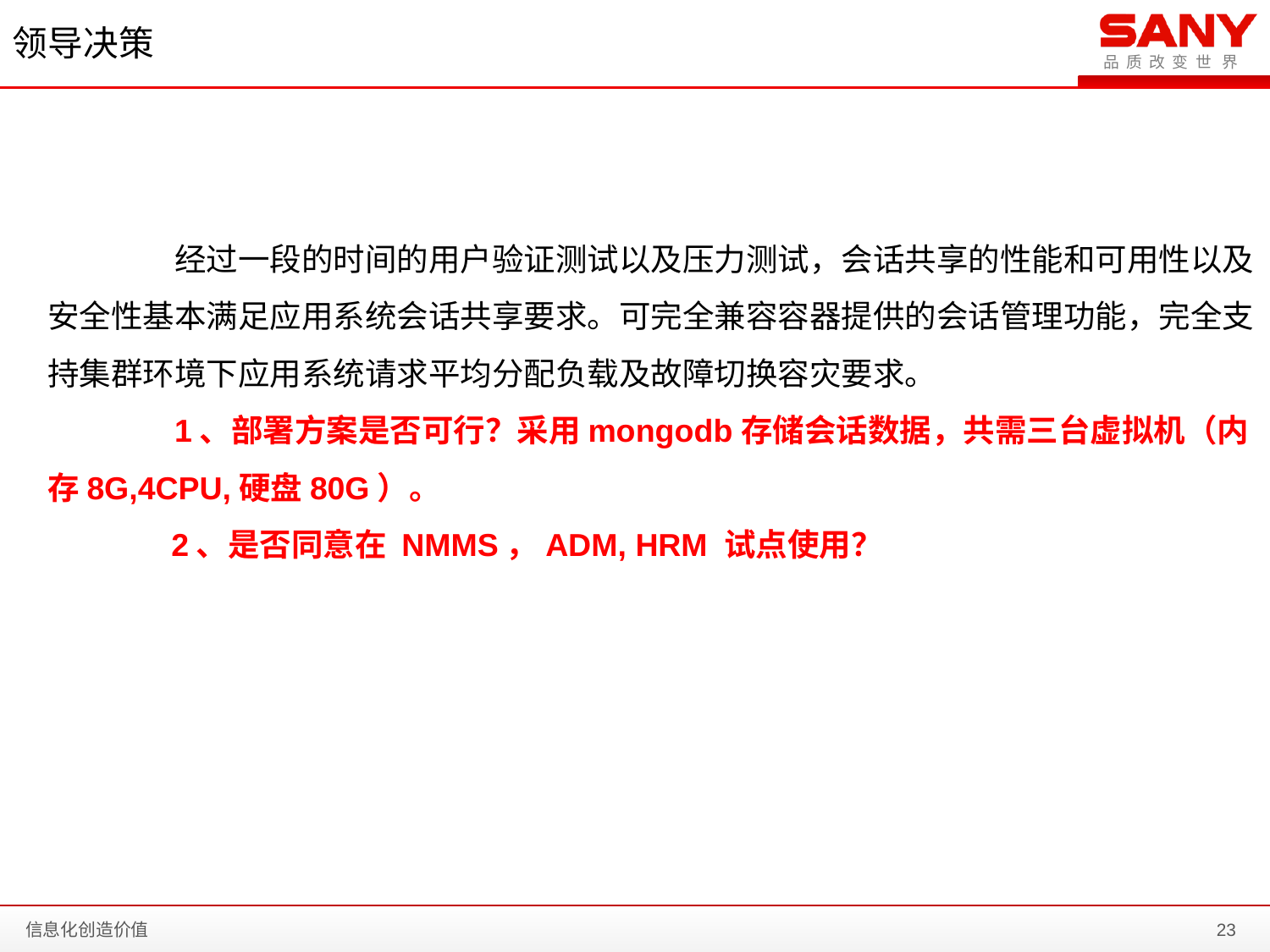

# 领导决策

	经过一段的时间的用户验证测试以及压力测试，会话共享的性能和可用性以及安全性基本满足应用系统会话共享要求。可完全兼容容器提供的会话管理功能，完全支持集群环境下应用系统请求平均分配负载及故障切换容灾要求。
	1、部署方案是否可行？采用mongodb存储会话数据，共需三台虚拟机（内存8G,4CPU,硬盘80G）。
2、是否同意在 NMMS，ADM, HRM 试点使用？
23
信息化创造价值